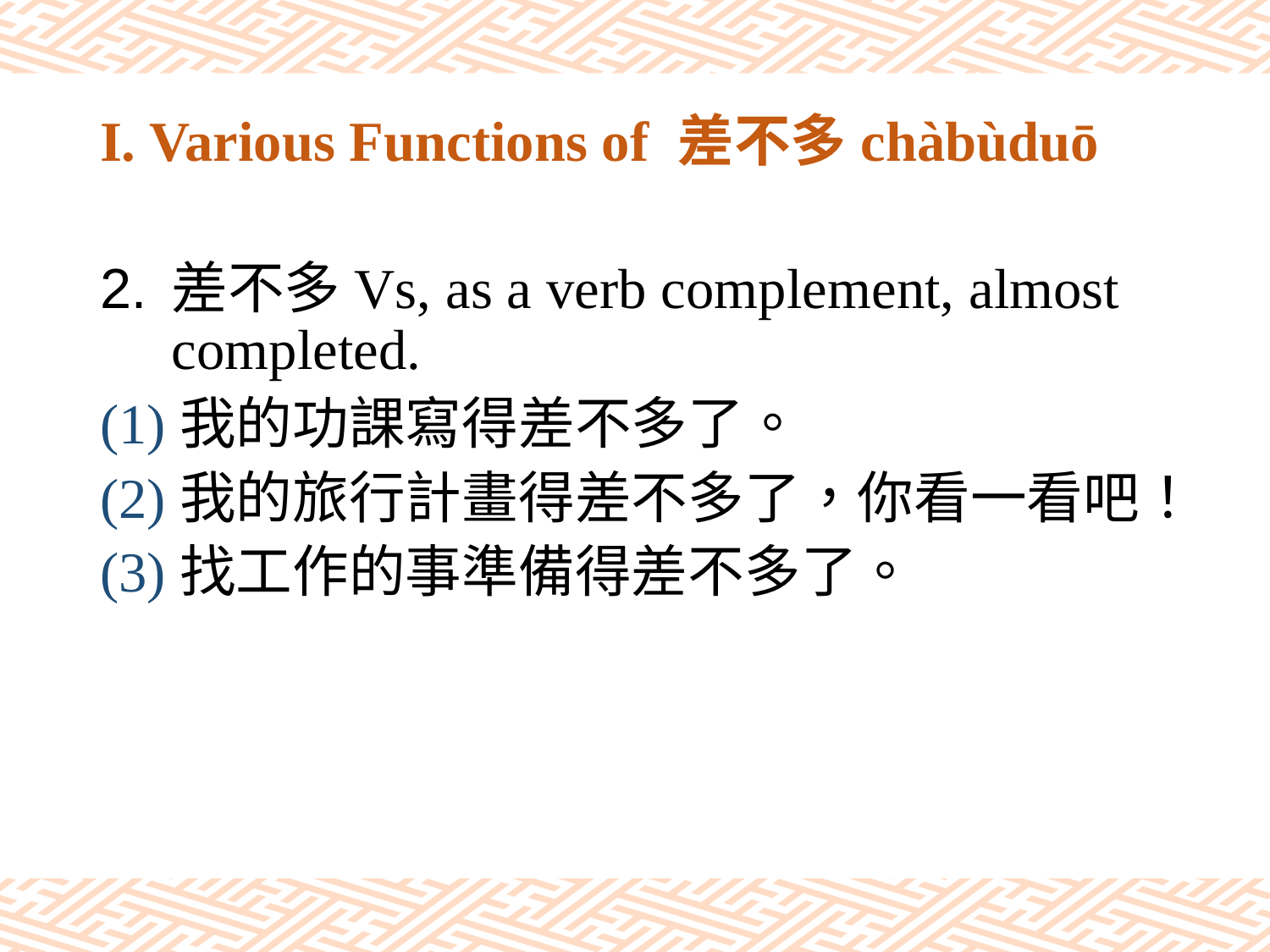

# I. Various Functions of 差不多chàbùduō
差不多Vs, as a verb complement, almost completed.
(1)我的功課寫得差不多了。
(2)我的旅行計畫得差不多了，你看一看吧！
(3)找工作的事準備得差不多了。